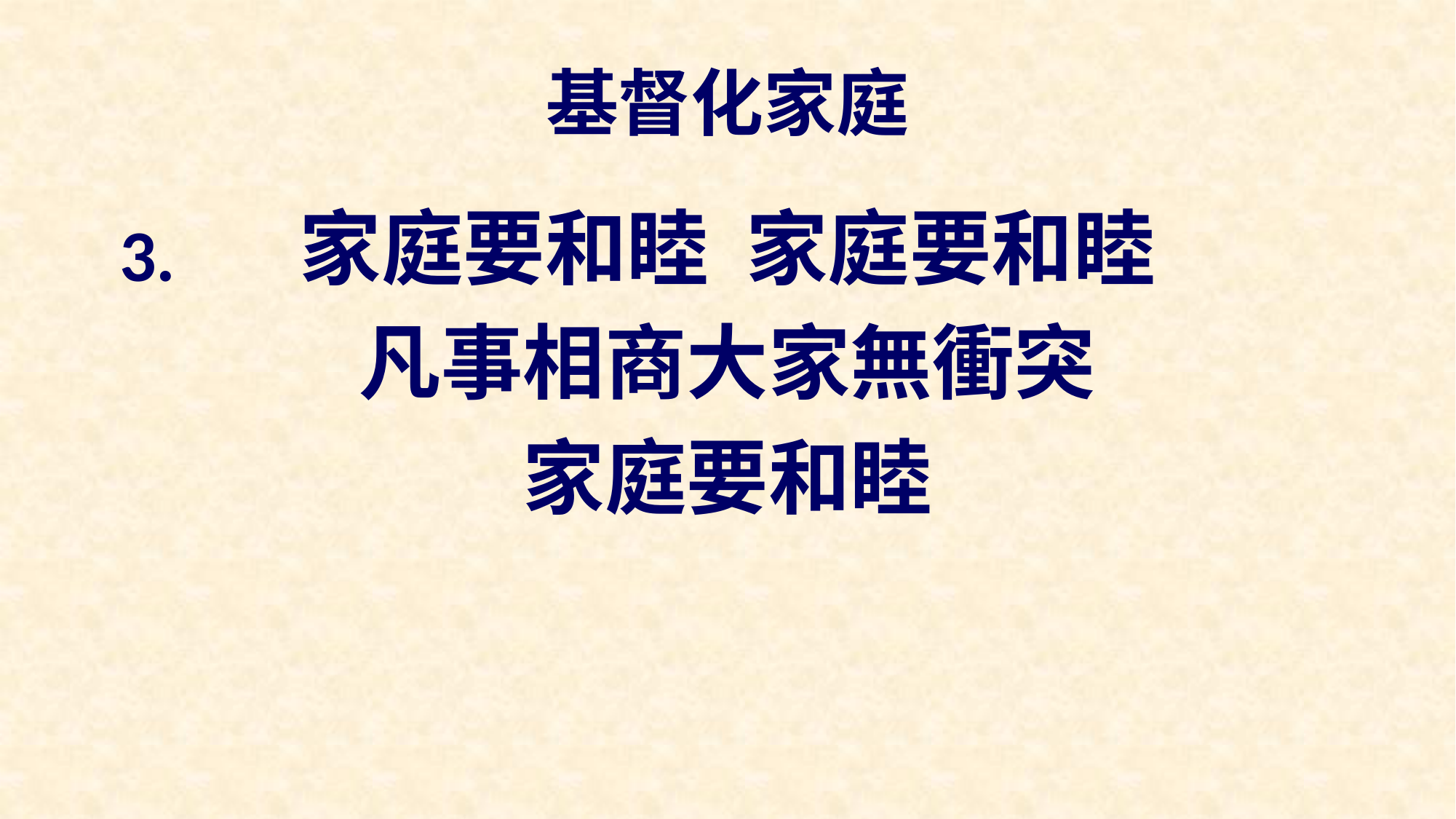

# 基督化家庭
家庭要和睦  家庭要和睦
凡事相商大家無衝突
家庭要和睦
3.